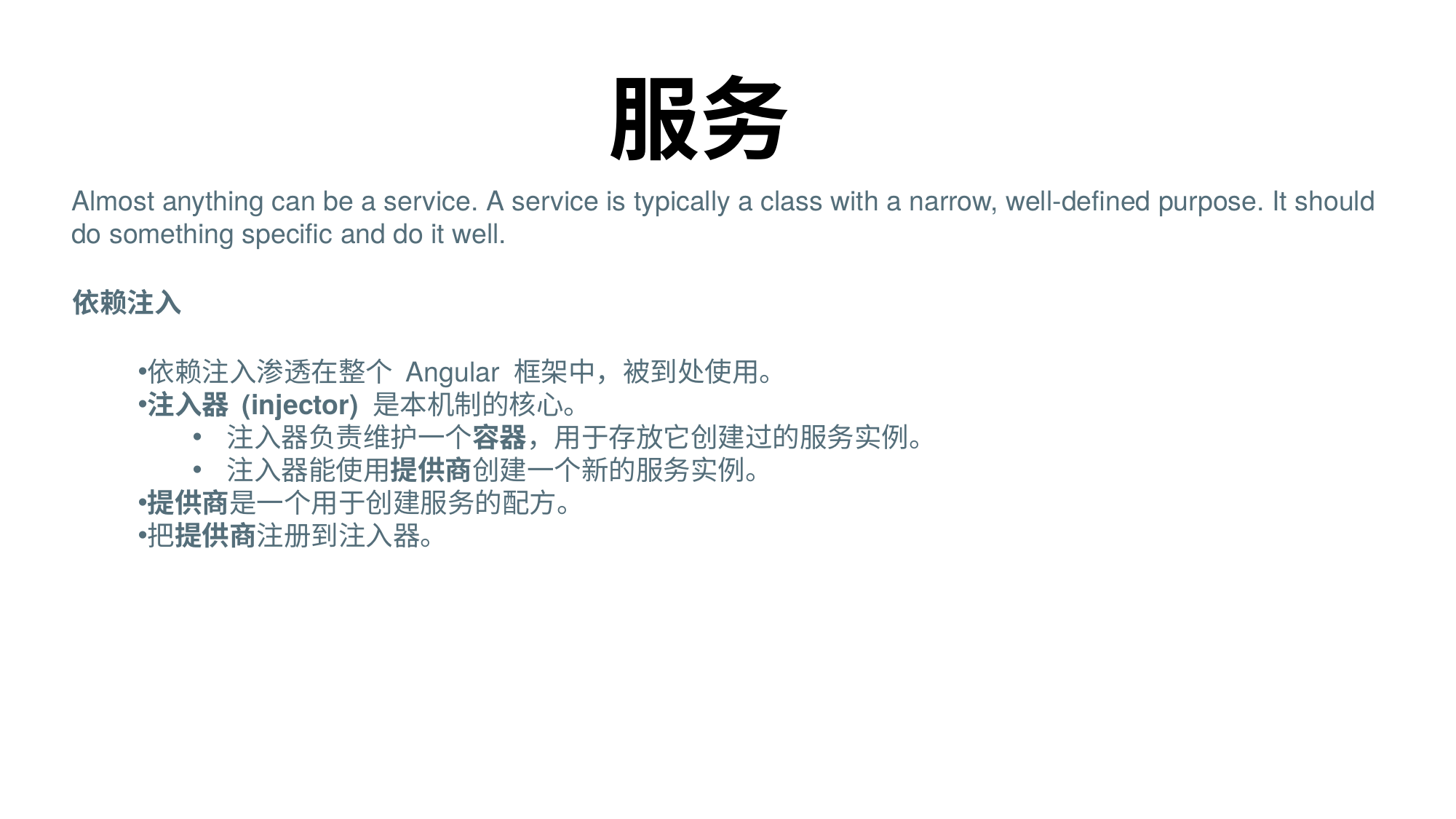

# 服务
Almost anything can be a service. A service is typically a class with a narrow, well-defined purpose. It should do something specific and do it well.
依赖注入
依赖注入渗透在整个 Angular 框架中，被到处使用。
注入器 (injector) 是本机制的核心。
注入器负责维护一个容器，用于存放它创建过的服务实例。
注入器能使用提供商创建一个新的服务实例。
提供商是一个用于创建服务的配方。
把提供商注册到注入器。